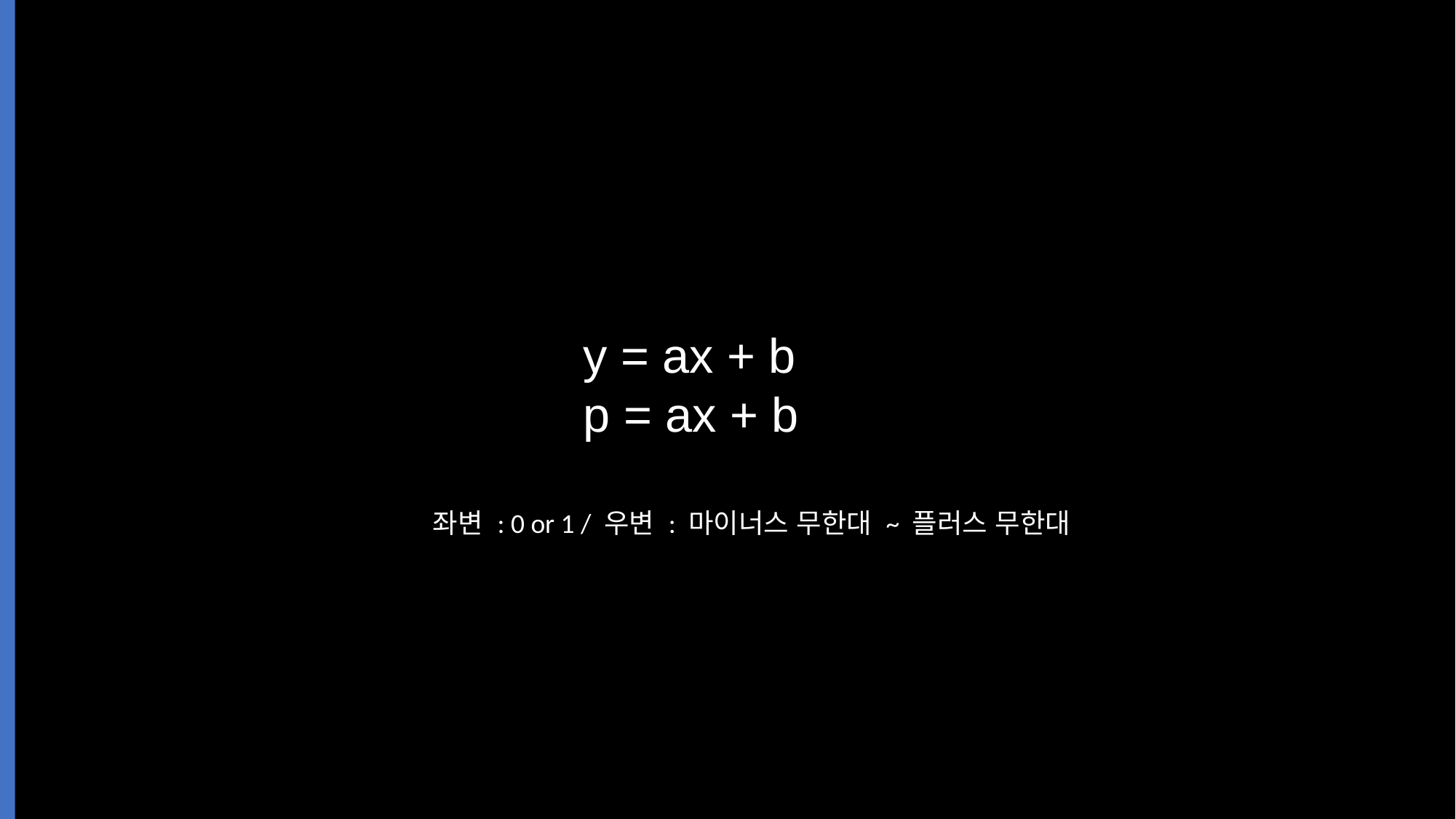

y = ax + b
p = ax + b
좌변 : 0 or 1 / 우변 : 마이너스 무한대 ~ 플러스 무한대